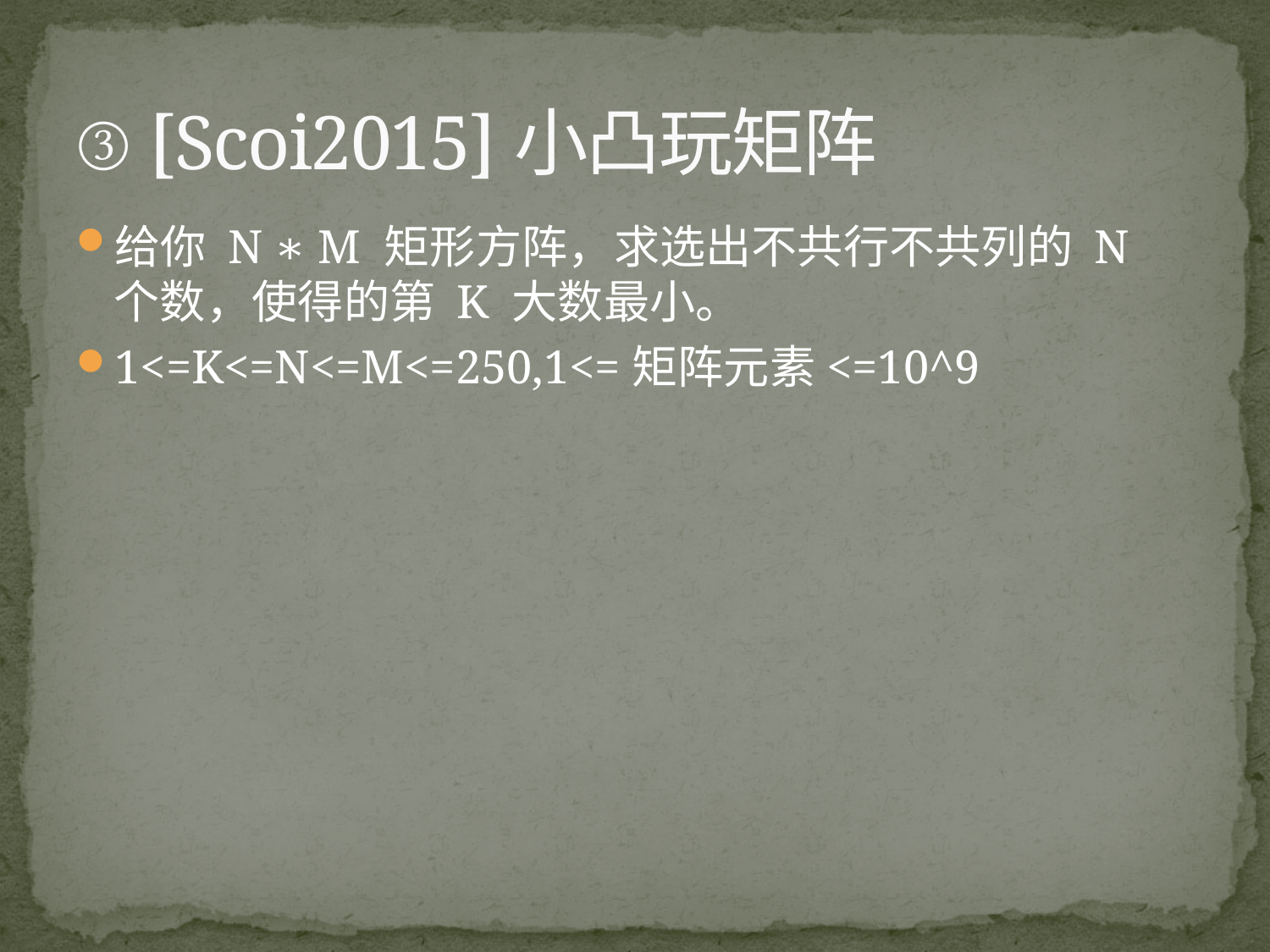

# ③ [Scoi2015]小凸玩矩阵
给你 N ∗ M 矩形方阵，求选出不共行不共列的 N 个数，使得的第 K 大数最小。
1<=K<=N<=M<=250,1<=矩阵元素<=10^9